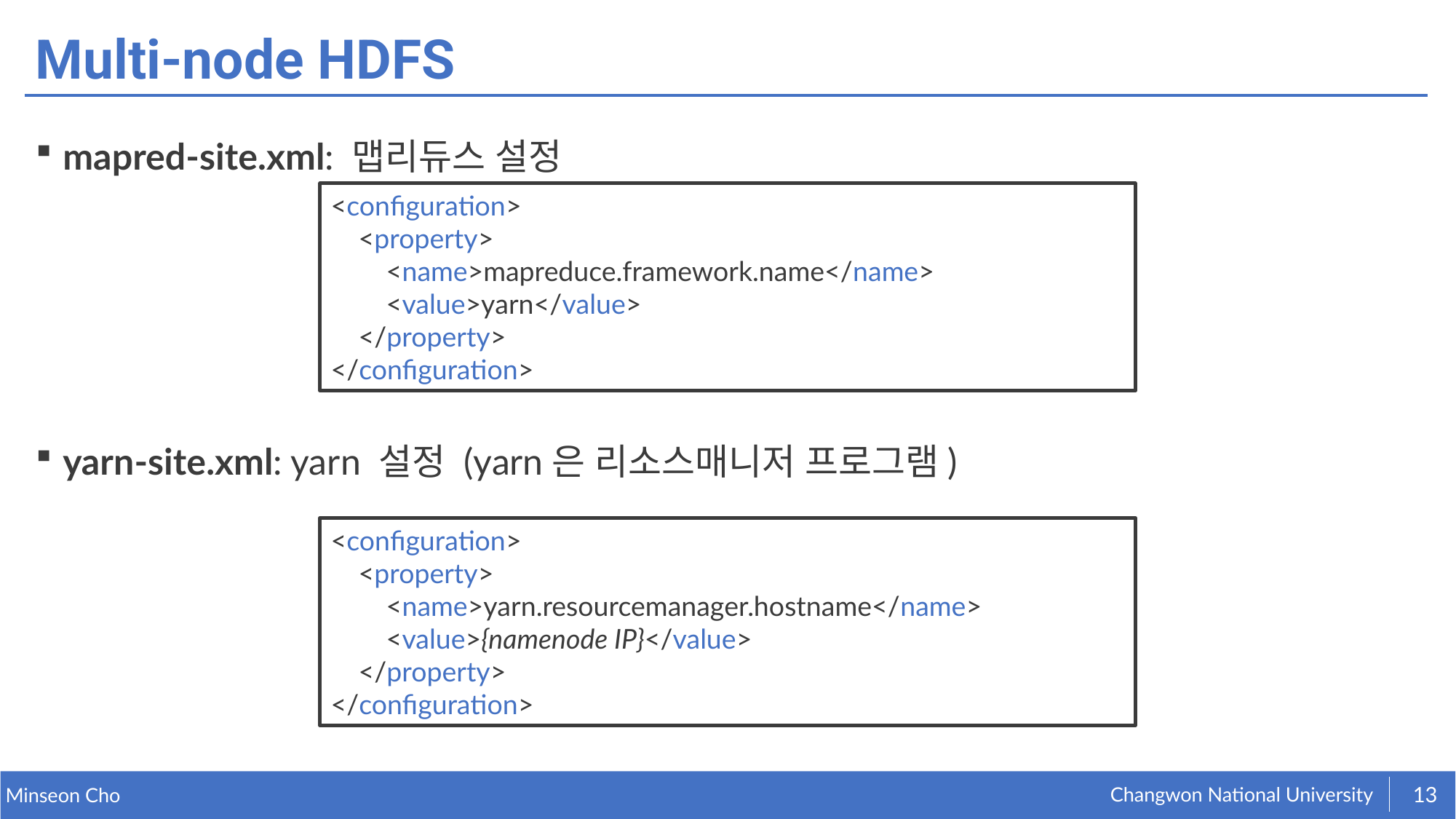

# Multi-node HDFS
mapred-site.xml: 맵리듀스 설정

yarn-site.xml: yarn 설정 (yarn은 리소스매니저 프로그램)
<configuration>
    <property>
        <name>mapreduce.framework.name</name>
        <value>yarn</value>
    </property>
</configuration>
<configuration>
    <property>
        <name>yarn.resourcemanager.hostname</name>
        <value>{namenode IP}</value>
    </property>
</configuration>
13